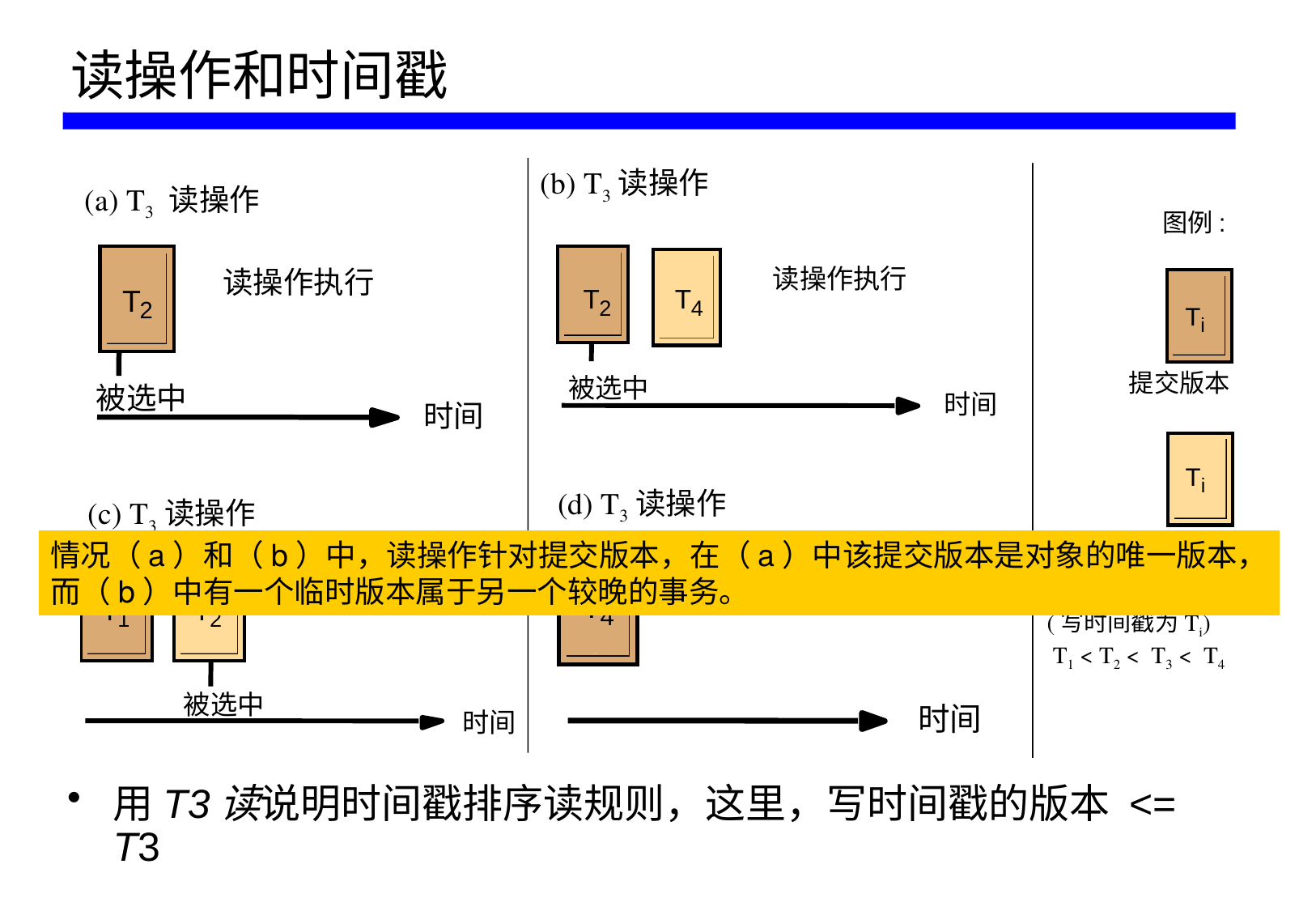

# 读操作和时间戳

(b) T3读操作

(a) T3 读操作
图例:

读操作执行
读操作执行

T
T
T

2
4
2
T

i

提交版本
被选中
被选中
时间
时间

T
i
(d) T3读操作

(c) T3读操作

临时版本

事务被放弃

事务Ti产生的对象
 (写时间戳为Ti)
  T1 < T2 <  T3 <  T4
读操作等待
T
T
T
4
1
2

被选中
时间
时间

情况（a）和（b）中，读操作针对提交版本，在（a）中该提交版本是对象的唯一版本，
而（b）中有一个临时版本属于另一个较晚的事务。

用T3读说明时间戳排序读规则，这里，写时间戳的版本 <= T3